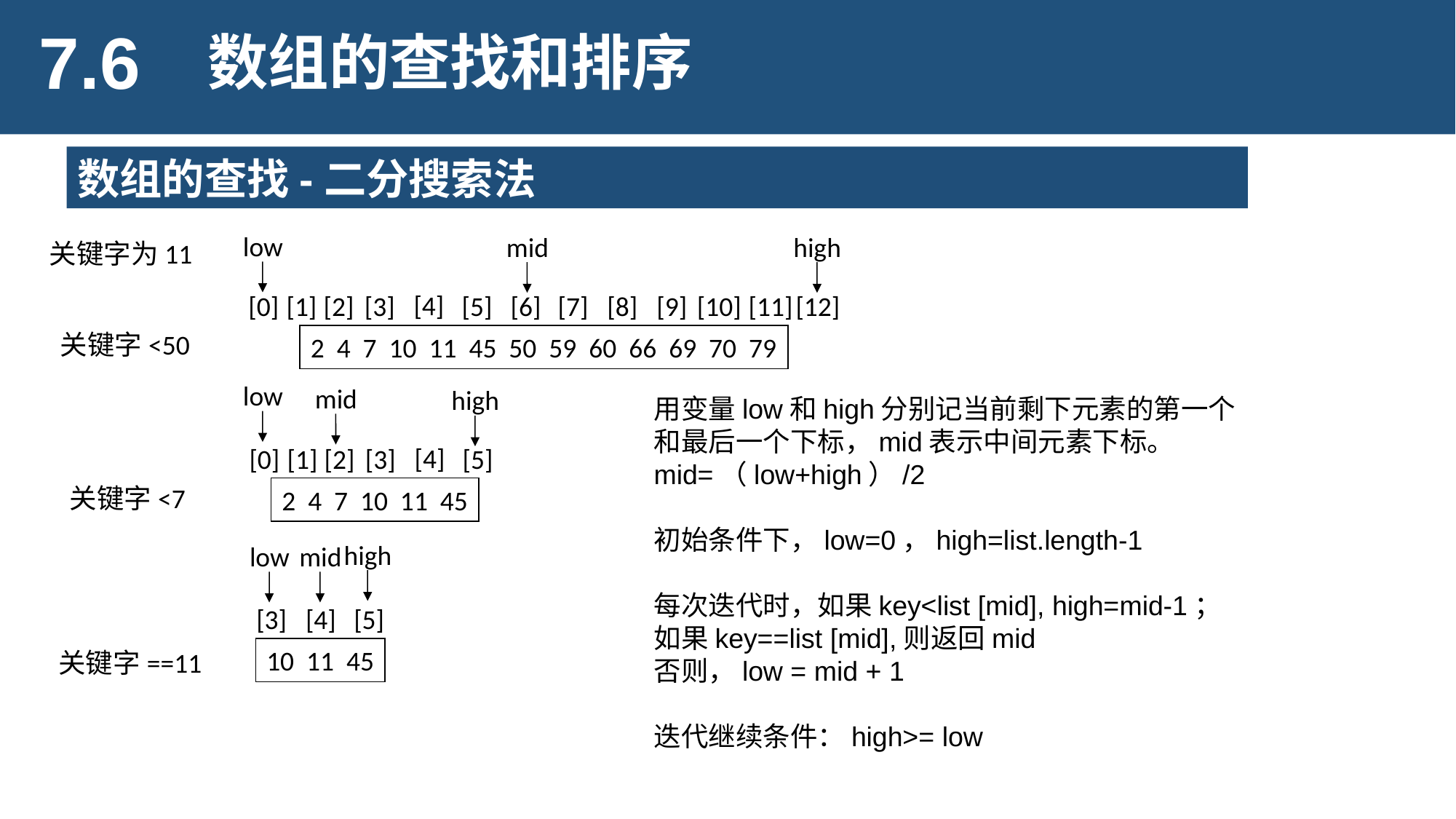

7.6
数组的查找和排序

数组的查找-二分搜索法
low

mid

high

关键字为11
[4]
[0]
[1]
[2]
[3]
[5]
[6]
[7]
[8]
[9]
[10]
[11]
[12]
2  4  7  10  11  45  50  59  60  66  69  70  79
关键字<50
low

mid

high

用变量low和high分别记当前剩下元素的第一个
和最后一个下标，mid表示中间元素下标。
mid=（low+high）/2

初始条件下，low=0，high=list.length-1

每次迭代时，如果key<list [mid], high=mid-1；
如果key==list [mid],则返回mid
否则，low = mid + 1

迭代继续条件：high>= low
[4]
[0]
[1]
[2]
[3]
[5]
2  4  7  10  11  45
关键字<7
high

low

mid

[4]
[3]
[5]
10  11  45
关键字==11